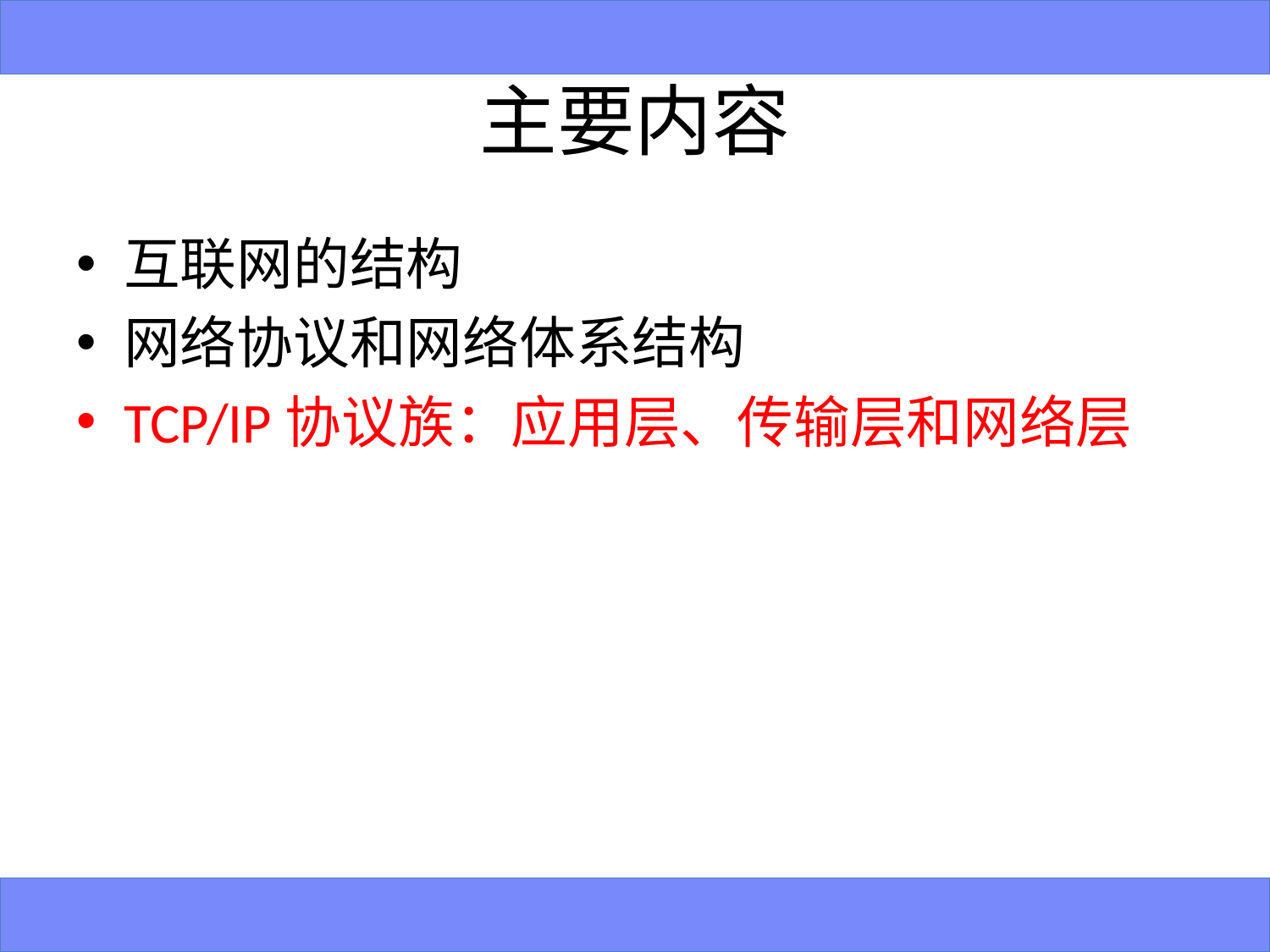

# 主要内容
互联网的结构
网络协议和网络体系结构
TCP/IP协议族：应用层、传输层和网络层